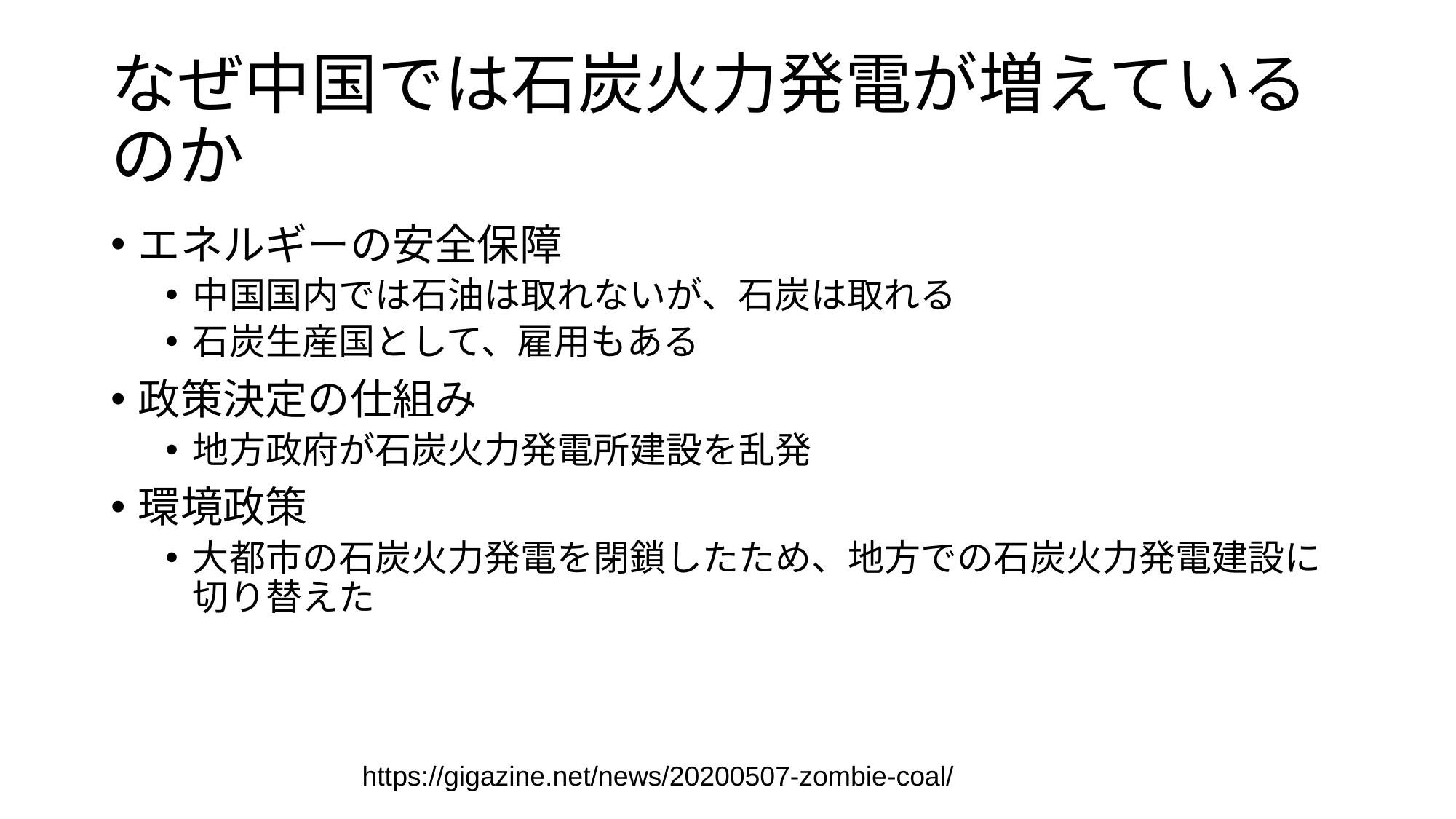

# なぜ中国では石炭火力発電が増えているのか
エネルギーの安全保障
中国国内では石油は取れないが、石炭は取れる
石炭生産国として、雇用もある
政策決定の仕組み
地方政府が石炭火力発電所建設を乱発
環境政策
大都市の石炭火力発電を閉鎖したため、地方での石炭火力発電建設に切り替えた
https://gigazine.net/news/20200507-zombie-coal/